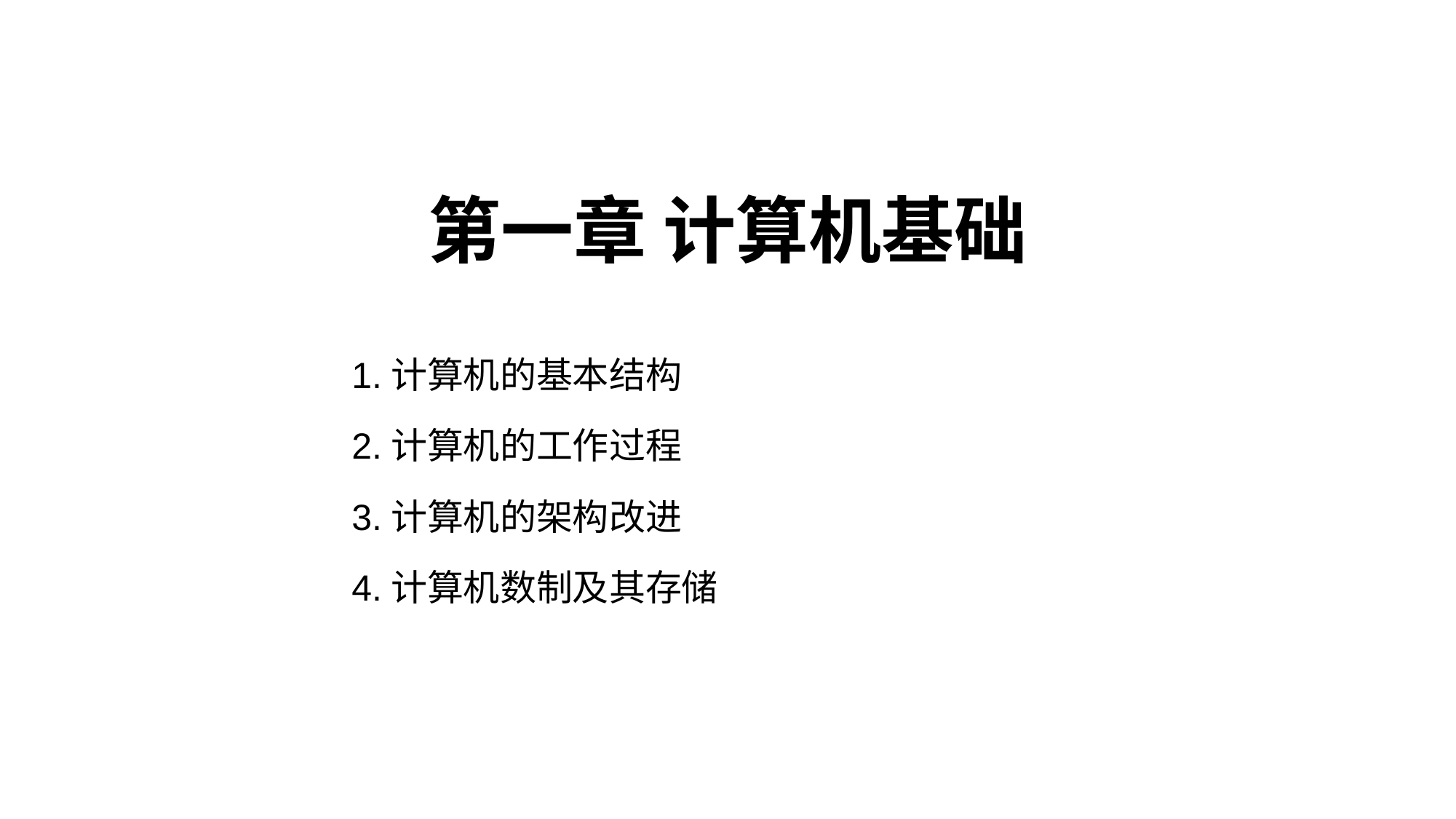

# 第一章 计算机基础
1.计算机的基本结构
2.计算机的工作过程
3.计算机的架构改进
4.计算机数制及其存储